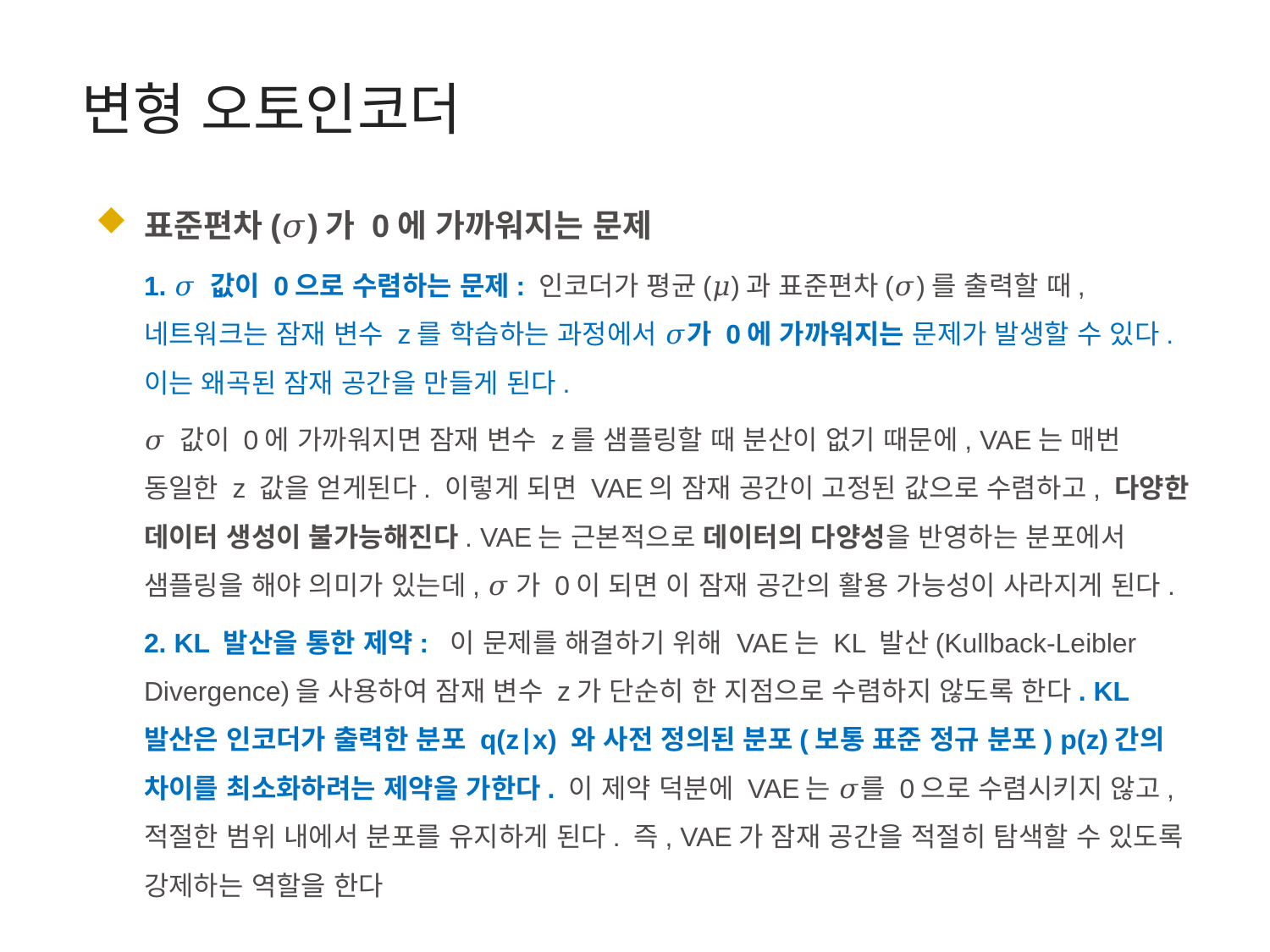

변형 오토인코더
 표준편차(𝜎)가 0에 가까워지는 문제
1. 𝜎 값이 0으로 수렴하는 문제: 인코더가 평균(𝜇)과 표준편차(𝜎)를 출력할 때, 네트워크는 잠재 변수 z를 학습하는 과정에서 𝜎가 0에 가까워지는 문제가 발생할 수 있다. 이는 왜곡된 잠재 공간을 만들게 된다.
𝜎 값이 0에 가까워지면 잠재 변수 z를 샘플링할 때 분산이 없기 때문에, VAE는 매번 동일한 z 값을 얻게된다. 이렇게 되면 VAE의 잠재 공간이 고정된 값으로 수렴하고, 다양한 데이터 생성이 불가능해진다. VAE는 근본적으로 데이터의 다양성을 반영하는 분포에서 샘플링을 해야 의미가 있는데, 𝜎가 0이 되면 이 잠재 공간의 활용 가능성이 사라지게 된다.
2. KL 발산을 통한 제약:  이 문제를 해결하기 위해 VAE는 KL 발산(Kullback-Leibler Divergence)을 사용하여 잠재 변수 z가 단순히 한 지점으로 수렴하지 않도록 한다. KL 발산은 인코더가 출력한 분포 q(z∣x) 와 사전 정의된 분포(보통 표준 정규 분포) p(z)간의 차이를 최소화하려는 제약을 가한다. 이 제약 덕분에 VAE는 𝜎를 0으로 수렴시키지 않고, 적절한 범위 내에서 분포를 유지하게 된다. 즉, VAE가 잠재 공간을 적절히 탐색할 수 있도록 강제하는 역할을 한다